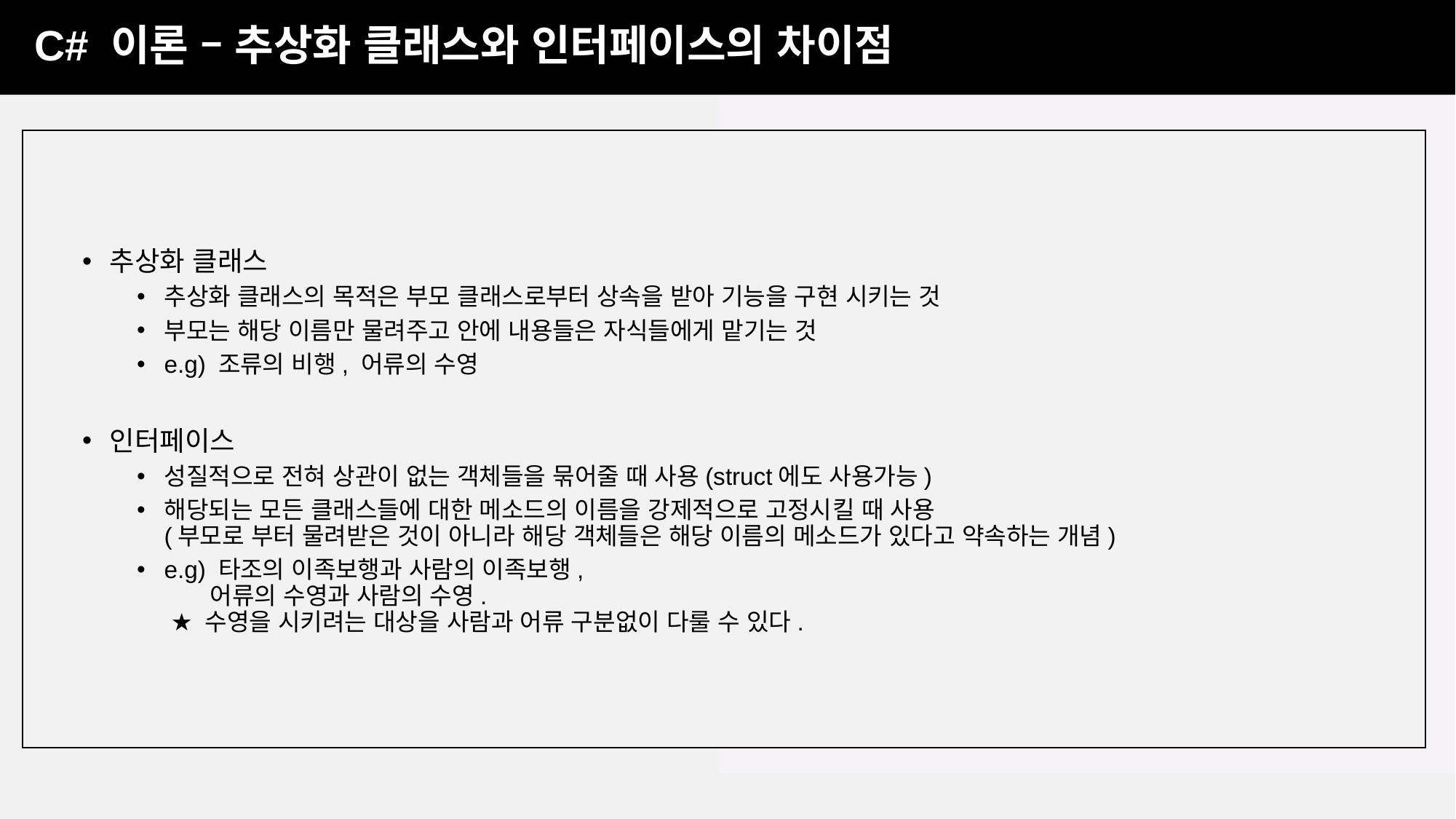

C# 이론 – 추상화 클래스와 인터페이스의 차이점

추상화 클래스
추상화 클래스의 목적은 부모 클래스로부터 상속을 받아 기능을 구현 시키는 것
부모는 해당 이름만 물려주고 안에 내용들은 자식들에게 맡기는 것
e.g) 조류의 비행, 어류의 수영

인터페이스
성질적으로 전혀 상관이 없는 객체들을 묶어줄 때 사용(struct에도 사용가능)
해당되는 모든 클래스들에 대한 메소드의 이름을 강제적으로 고정시킬 때 사용
(부모로 부터 물려받은 것이 아니라 해당 객체들은 해당 이름의 메소드가 있다고 약속하는 개념)
e.g) 타조의 이족보행과 사람의 이족보행,
      어류의 수영과 사람의 수영.
 ★ 수영을 시키려는 대상을 사람과 어류 구분없이 다룰 수 있다.